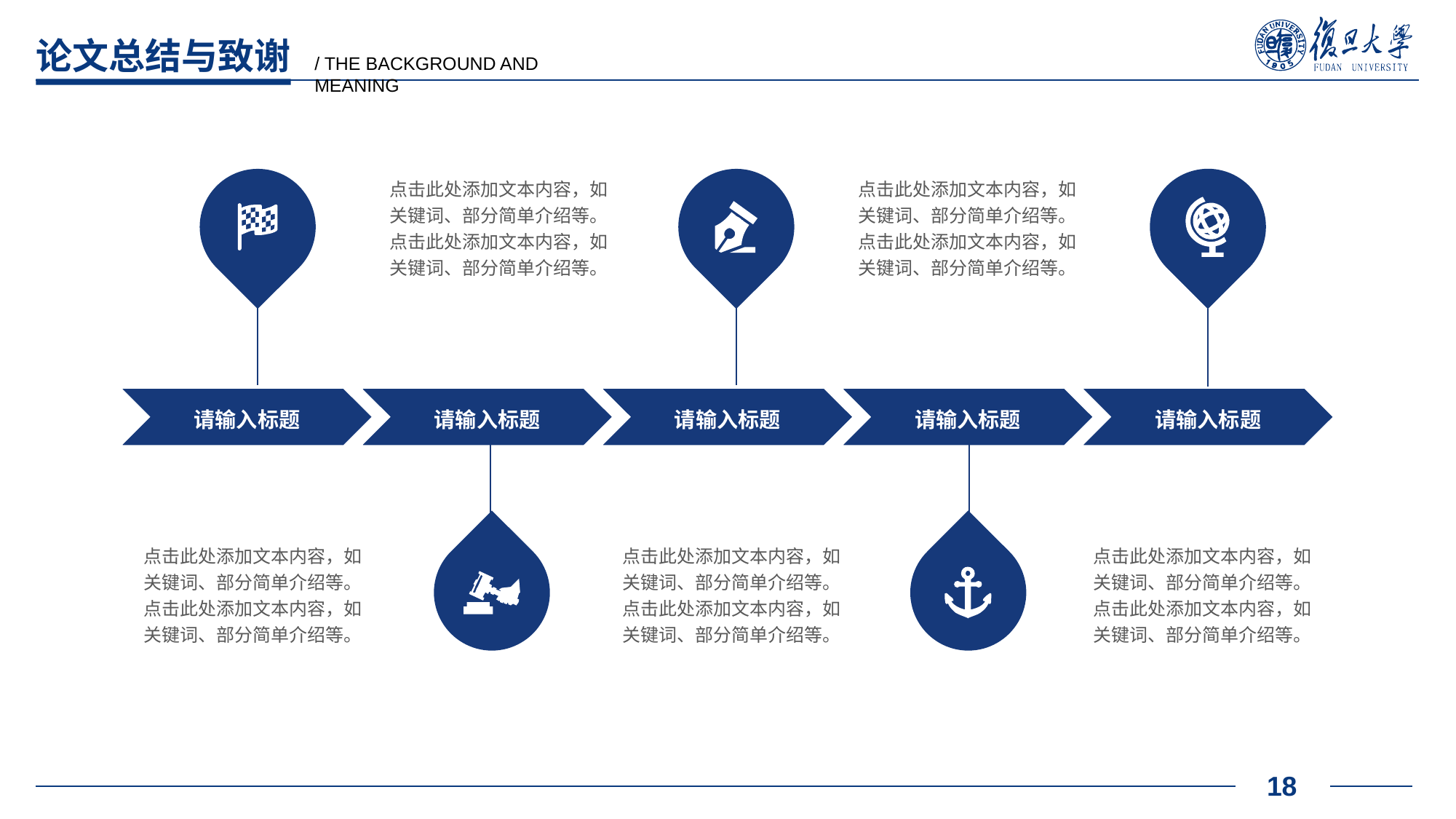

论文总结与致谢
/ THE BACKGROUND AND MEANING

点击此处添加文本内容，如关键词、部分简单介绍等。点击此处添加文本内容，如关键词、部分简单介绍等。
点击此处添加文本内容，如关键词、部分简单介绍等。点击此处添加文本内容，如关键词、部分简单介绍等。

请输入标题

请输入标题

请输入标题

请输入标题

请输入标题

点击此处添加文本内容，如关键词、部分简单介绍等。点击此处添加文本内容，如关键词、部分简单介绍等。
点击此处添加文本内容，如关键词、部分简单介绍等。点击此处添加文本内容，如关键词、部分简单介绍等。
点击此处添加文本内容，如关键词、部分简单介绍等。点击此处添加文本内容，如关键词、部分简单介绍等。

18